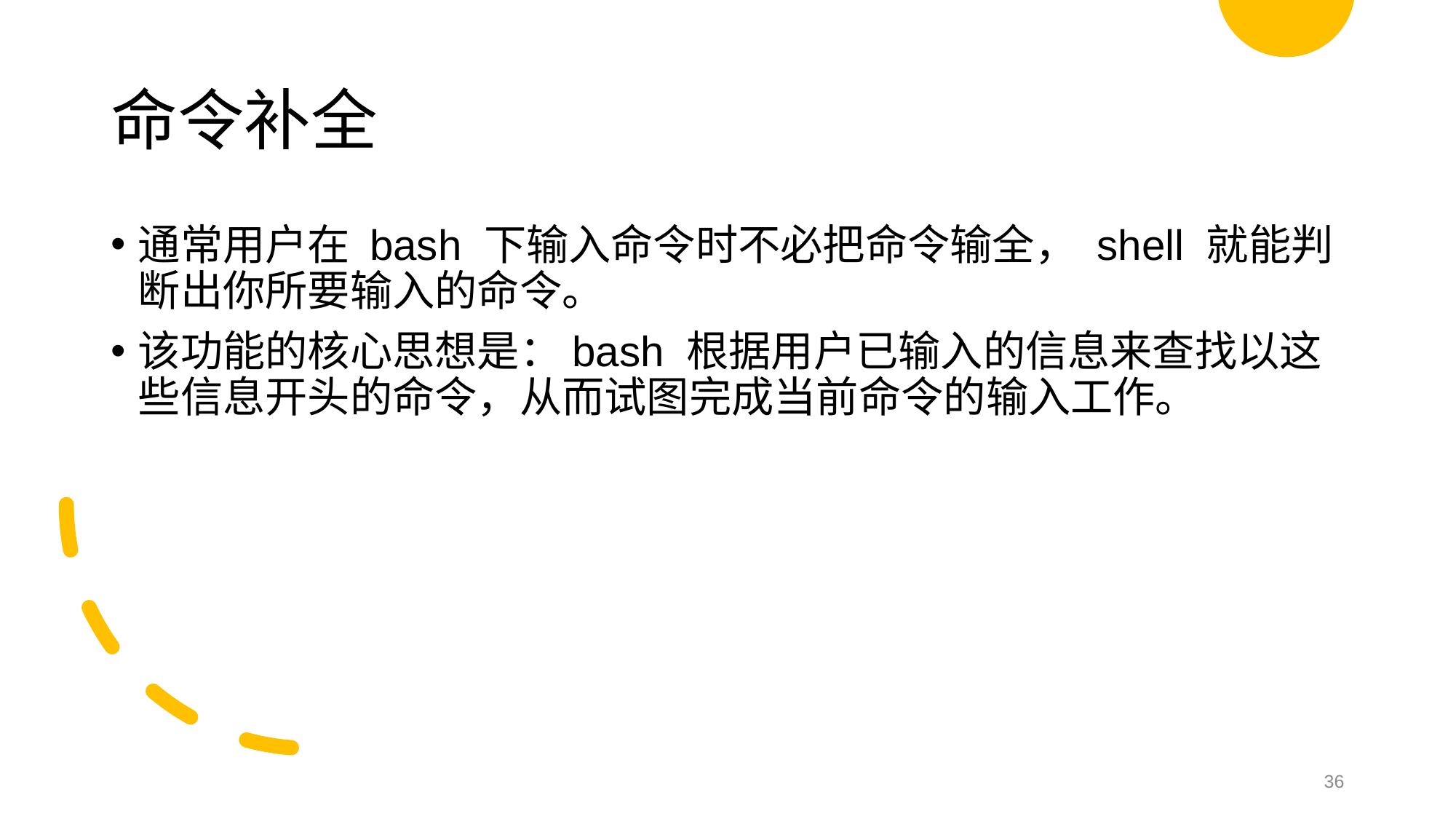

# 命令补全
通常用户在 bash 下输入命令时不必把命令输全， shell 就能判断出你所要输入的命令。
该功能的核心思想是：bash 根据用户已输入的信息来查找以这些信息开头的命令，从而试图完成当前命令的输入工作。

36